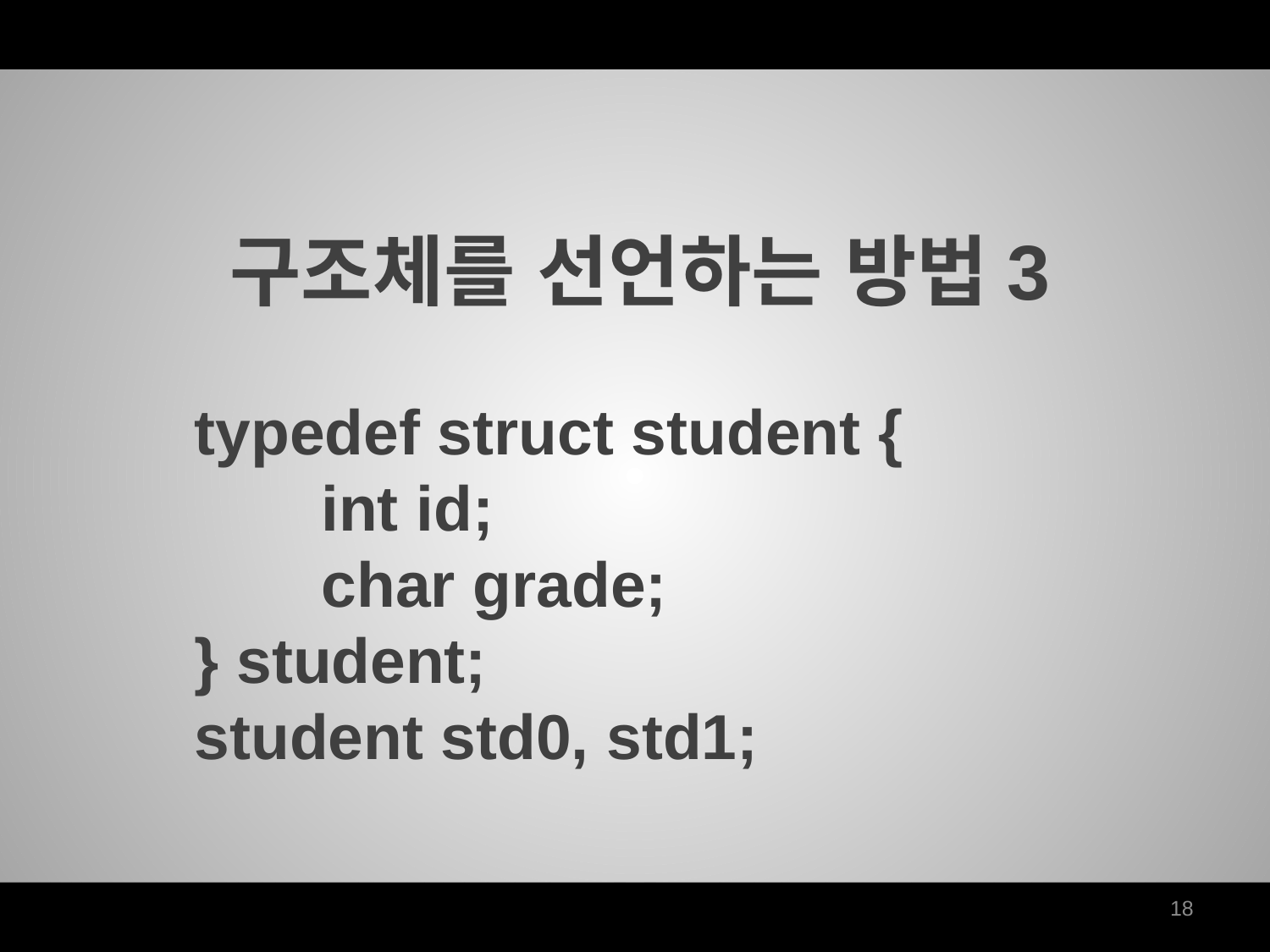

구조체를 선언하는 방법3

typedef struct student {
	int id;
	char grade;
} student;
student std0, std1;
18